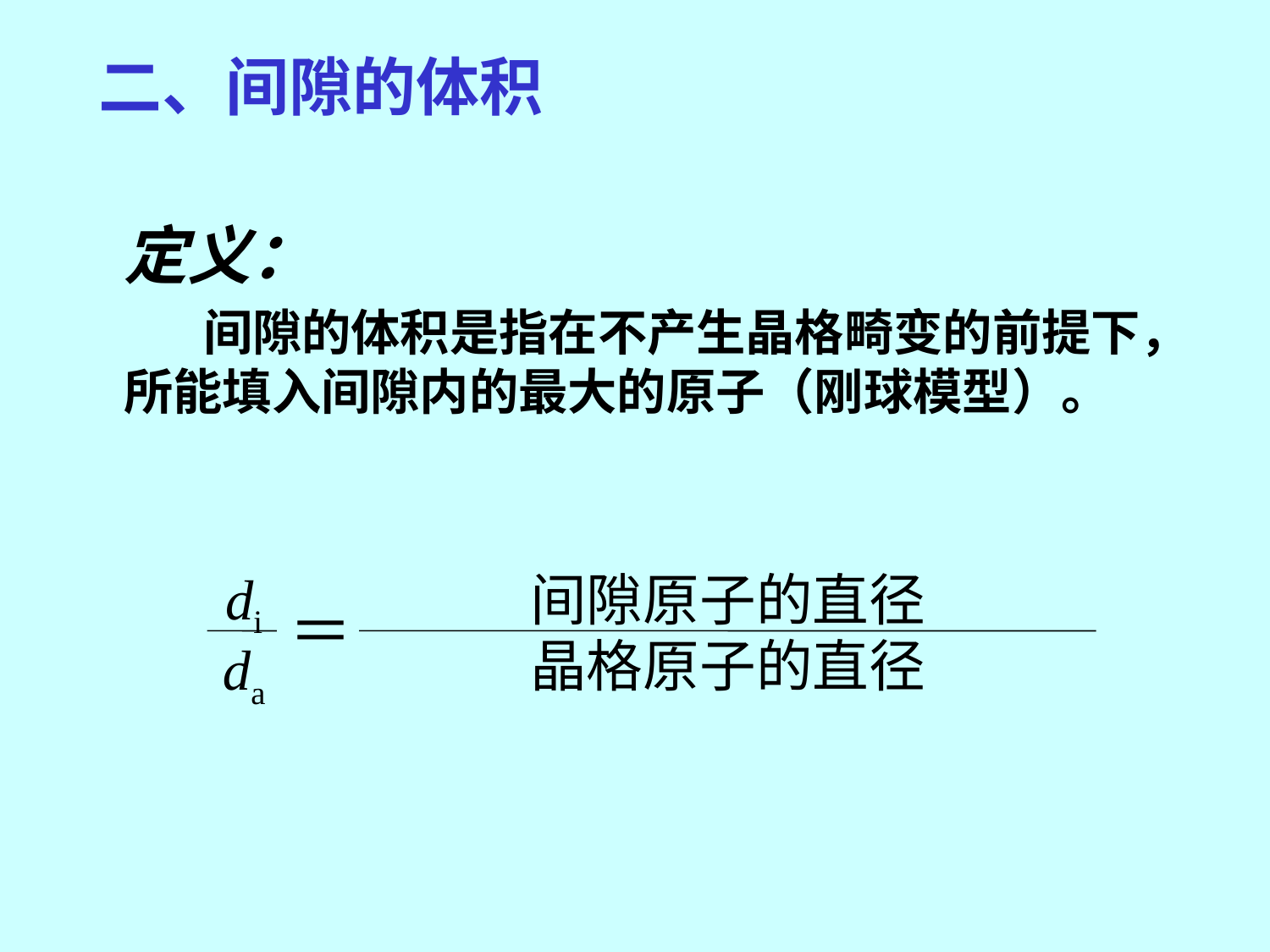

二、间隙的体积
定义：
      间隙的体积是指在不产生晶格畸变的前提下，所能填入间隙内的最大的原子（刚球模型）。
di
da
间隙原子的直径
晶格原子的直径
＝